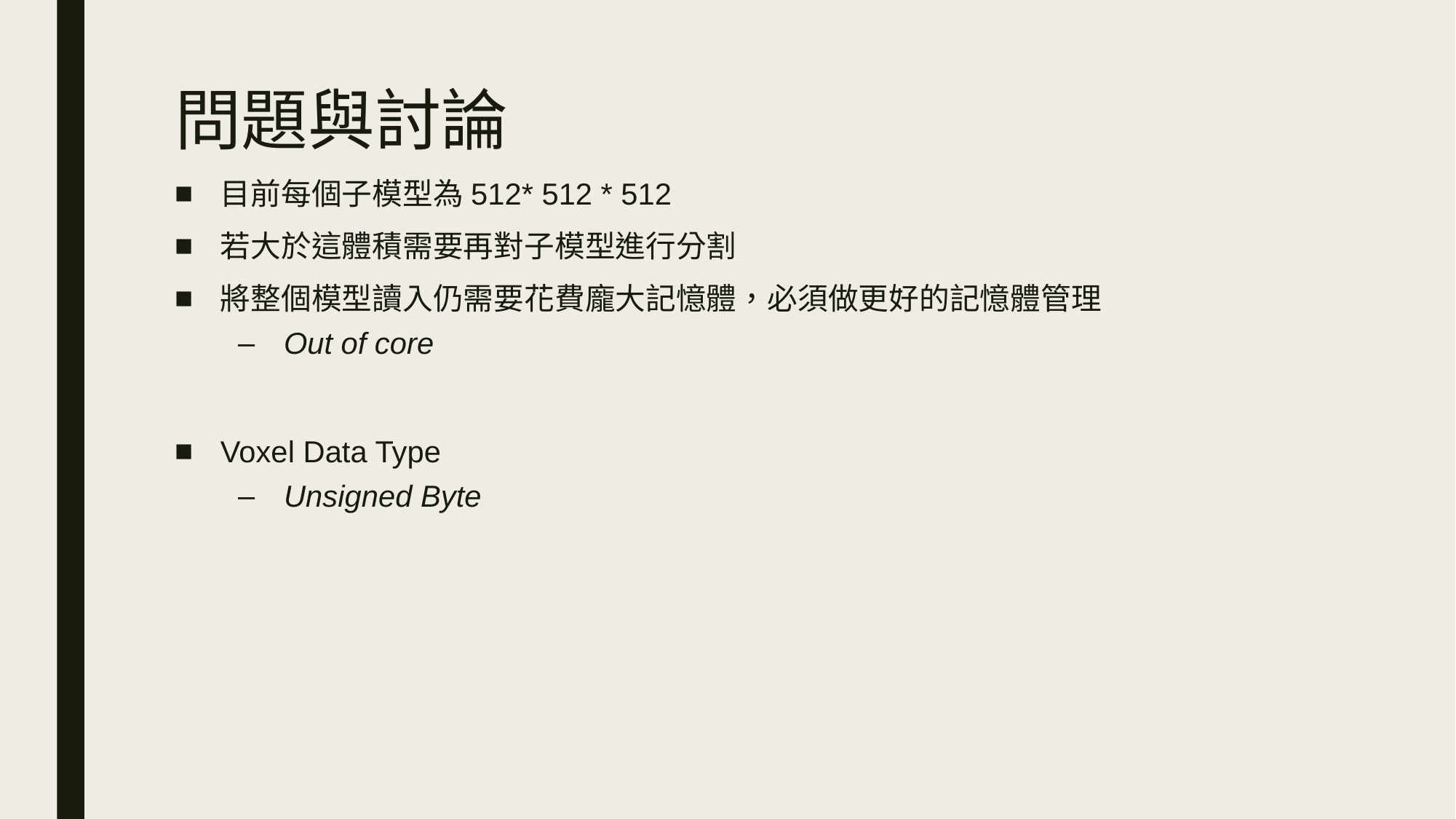

# 問題與討論
目前每個子模型為512* 512 * 512
若大於這體積需要再對子模型進行分割
將整個模型讀入仍需要花費龐大記憶體，必須做更好的記憶體管理
Out of core

Voxel Data Type
Unsigned Byte